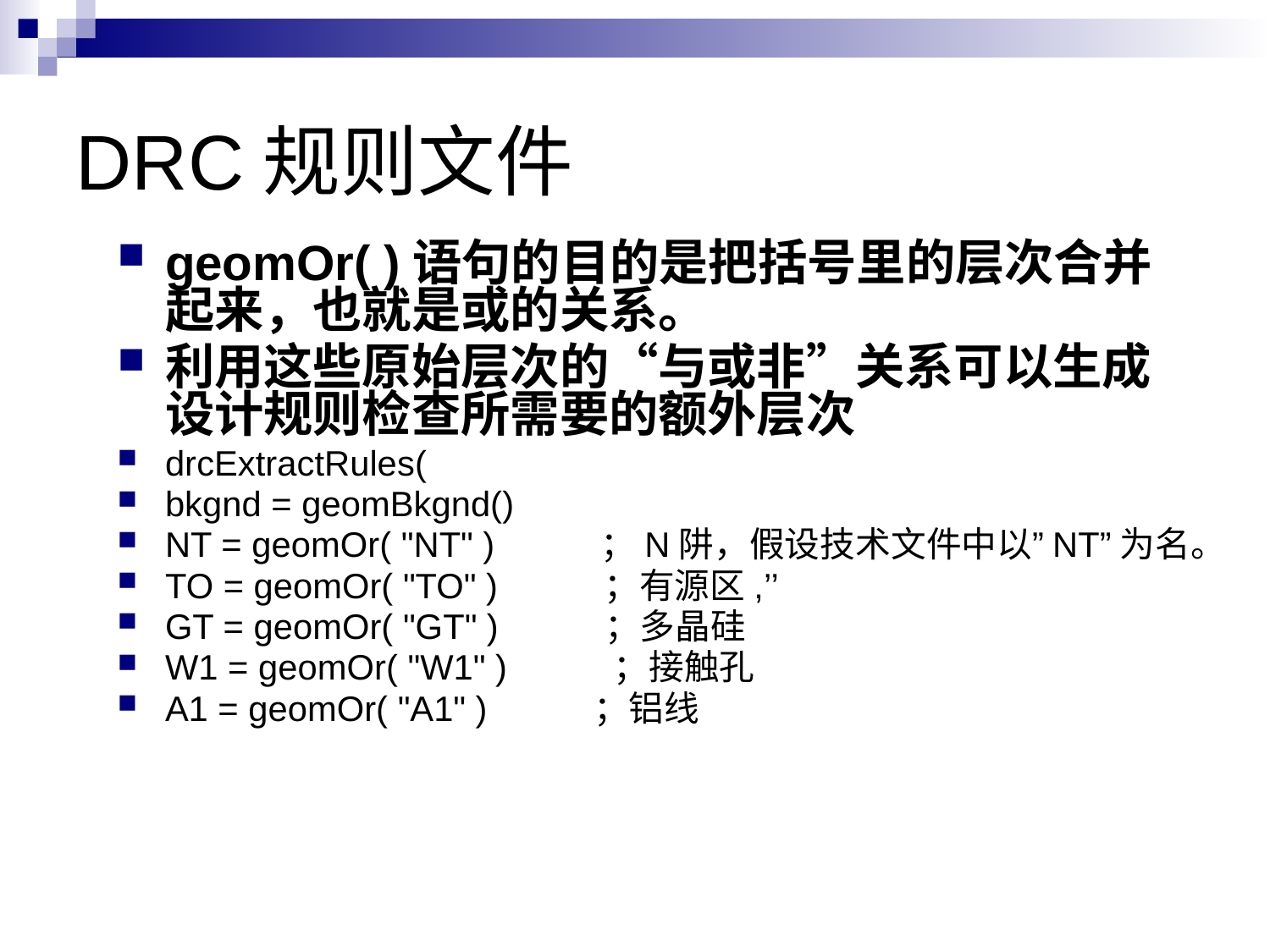

# DRC规则文件
geomOr( )语句的目的是把括号里的层次合并起来，也就是或的关系。
利用这些原始层次的“与或非”关系可以生成设计规则检查所需要的额外层次
drcExtractRules(
bkgnd = geomBkgnd()
NT = geomOr( "NT" )          ；N阱，假设技术文件中以”NT”为名。
TO = geomOr( "TO" )          ；有源区,’’
GT = geomOr( "GT" )          ；多晶硅
W1 = geomOr( "W1" )          ；接触孔
A1 = geomOr( "A1" )          ；铝线